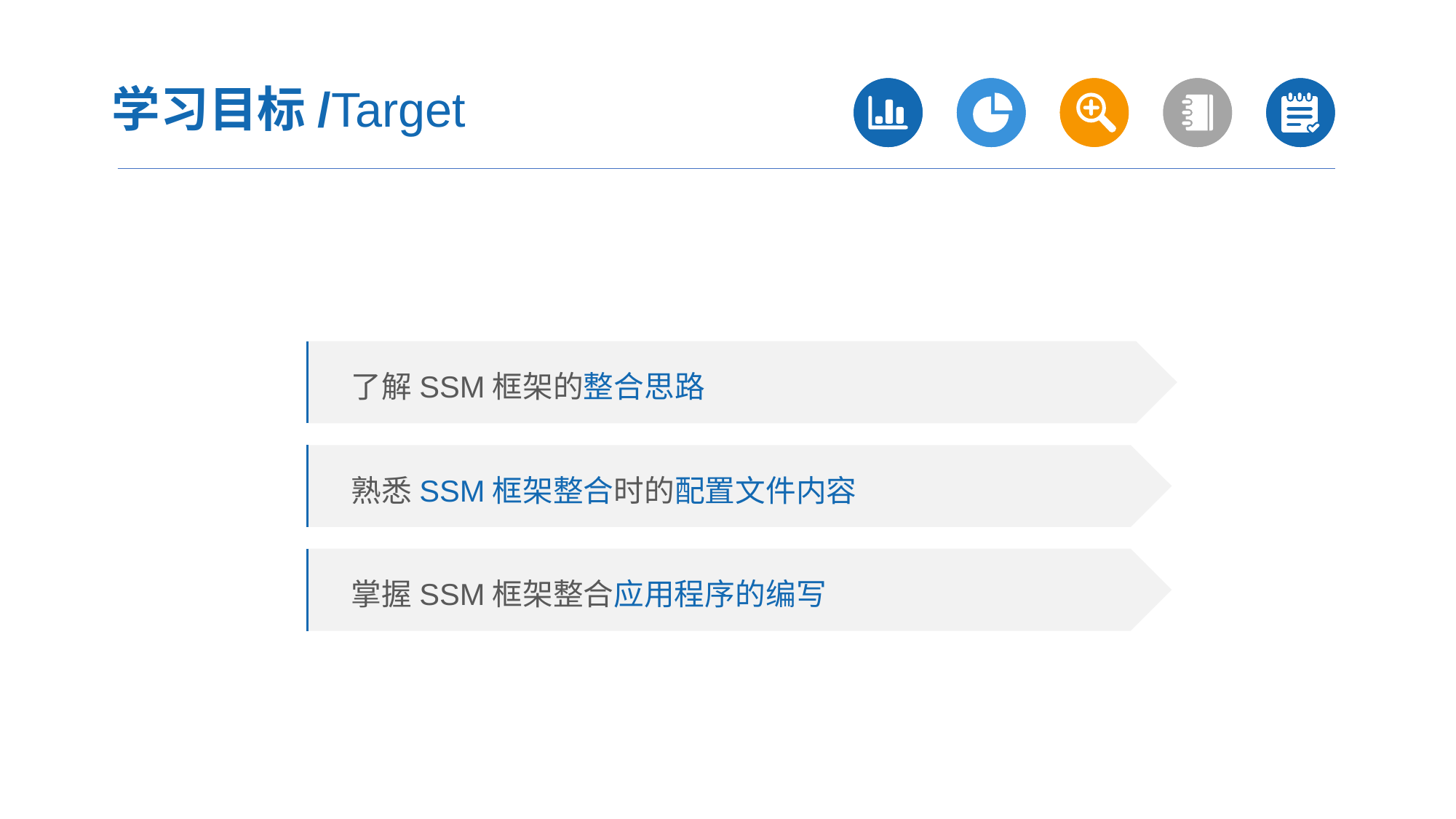

学习目标/Target
    了解SSM框架的整合思路

    熟悉SSM框架整合时的配置文件内容

    掌握SSM框架整合应用程序的编写